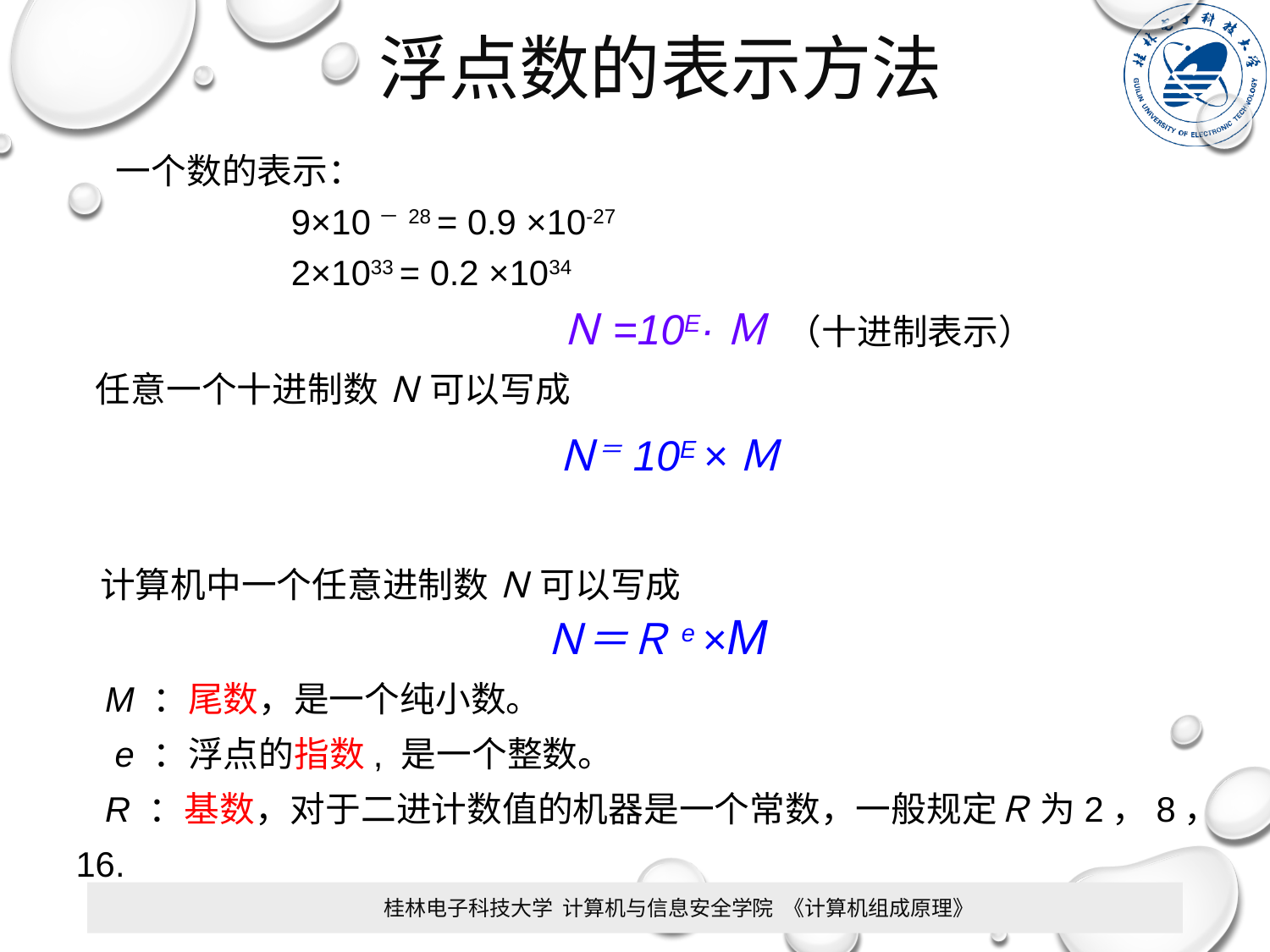

浮点数的表示方法
一个数的表示：
                  9×10－28 = 0.9 ×10-27
                  2×1033 = 0.2 ×1034
                                		       Ｎ=10E·Ｍ  （十进制表示）
 任意一个十进制数 Ｎ 可以写成
  Ｎ＝10E ×Ｍ

  计算机中一个任意进制数 Ｎ 可以写成
Ｎ＝Ｒe ×M
   M ：尾数，是一个纯小数。
    e ：浮点的指数, 是一个整数。
   R ：基数，对于二进计数值的机器是一个常数，一般规定Ｒ 为2，8，16.
桂林电子科技大学  计算机与信息安全学院  《计算机组成原理》

3